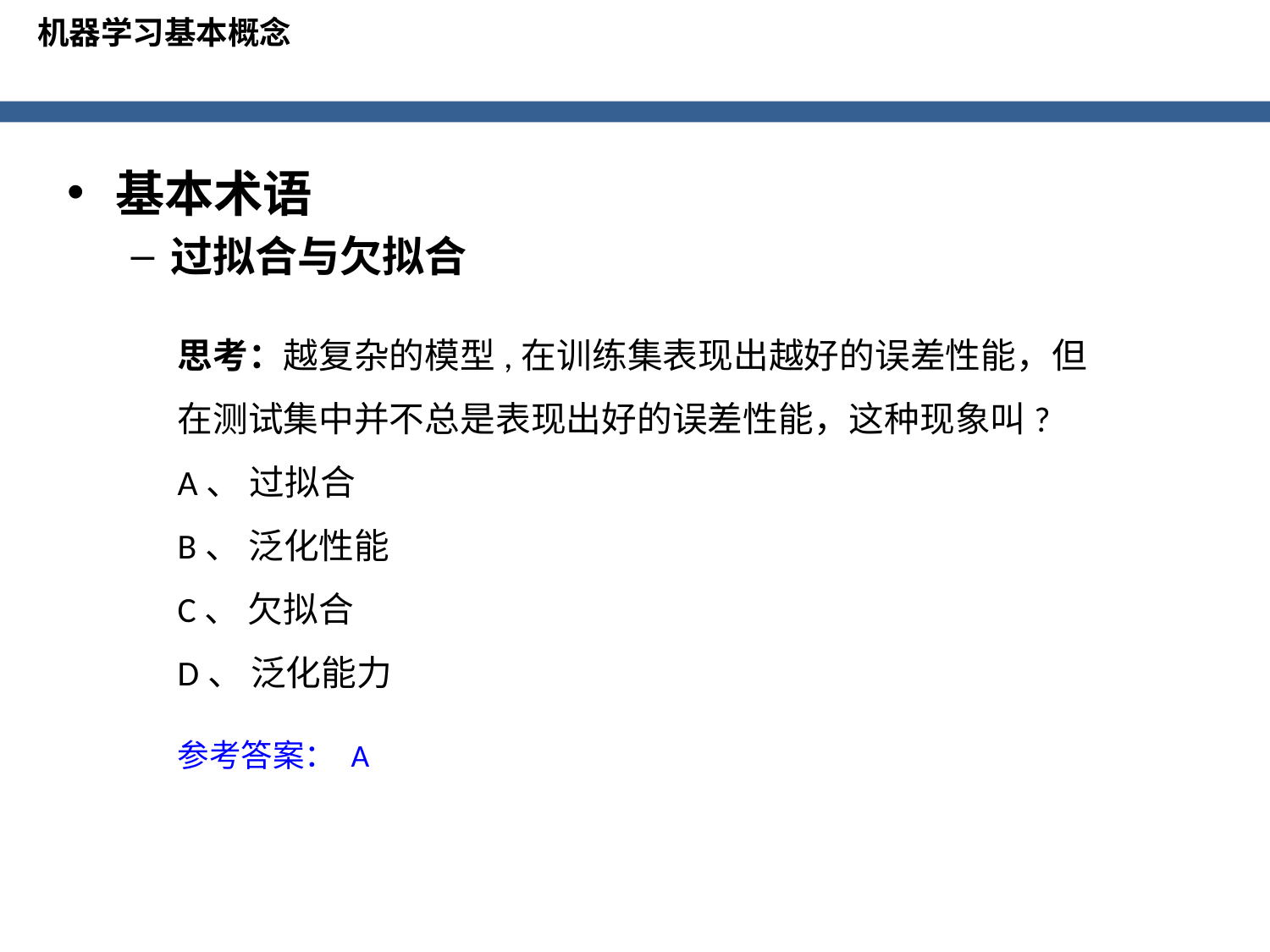

机器学习基本概念
基本术语
过拟合与欠拟合
思考：越复杂的模型,在训练集表现出越好的误差性能，但在测试集中并不总是表现出好的误差性能，这种现象叫?
A、 过拟合
B、 泛化性能
C、 欠拟合
D、 泛化能力

参考答案： A